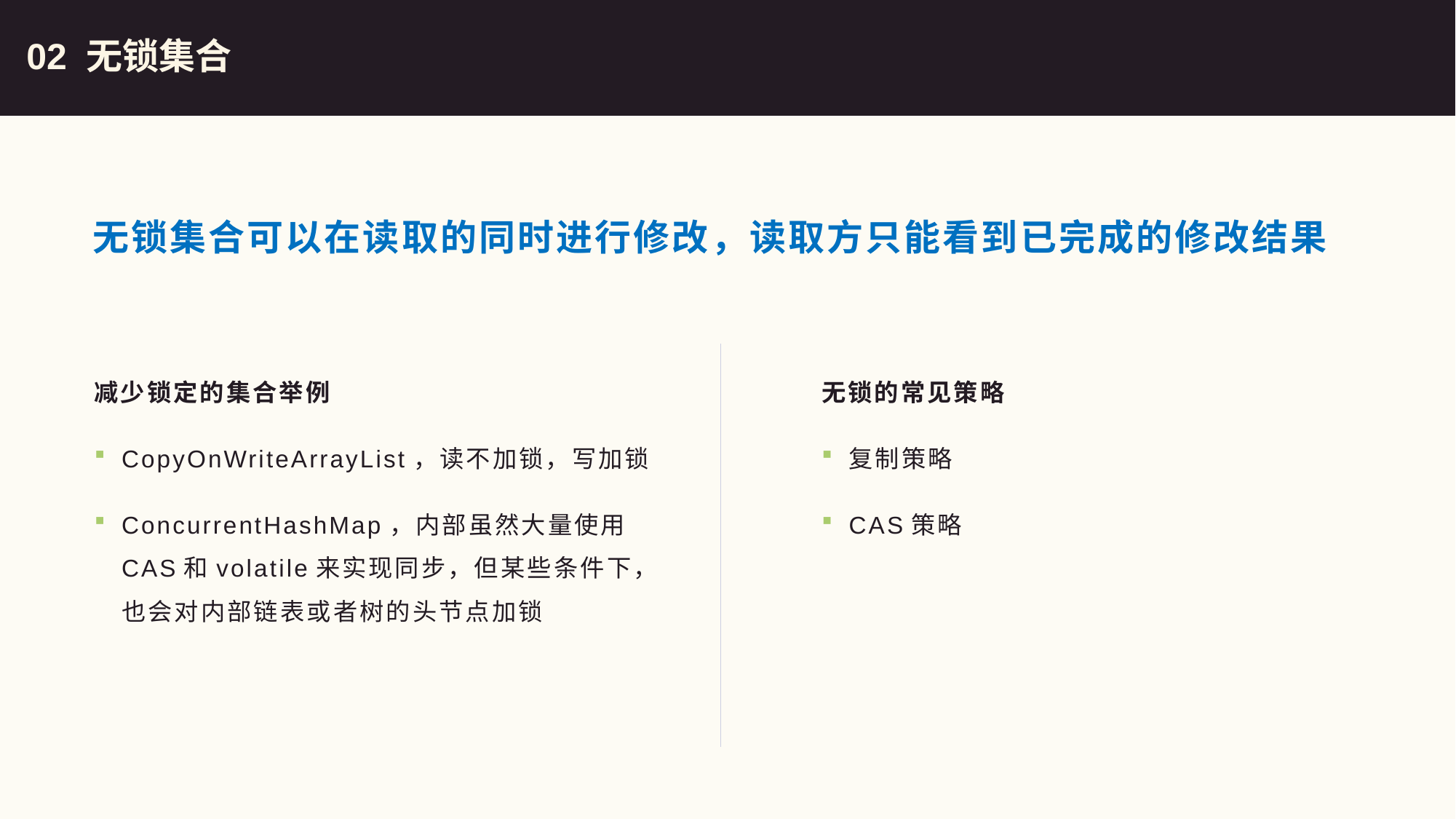

02 无锁集合
无锁集合可以在读取的同时进行修改，读取方只能看到已完成的修改结果
减少锁定的集合举例
CopyOnWriteArrayList，读不加锁，写加锁
ConcurrentHashMap，内部虽然大量使用CAS和volatile来实现同步，但某些条件下，也会对内部链表或者树的头节点加锁
无锁的常见策略
复制策略
CAS策略